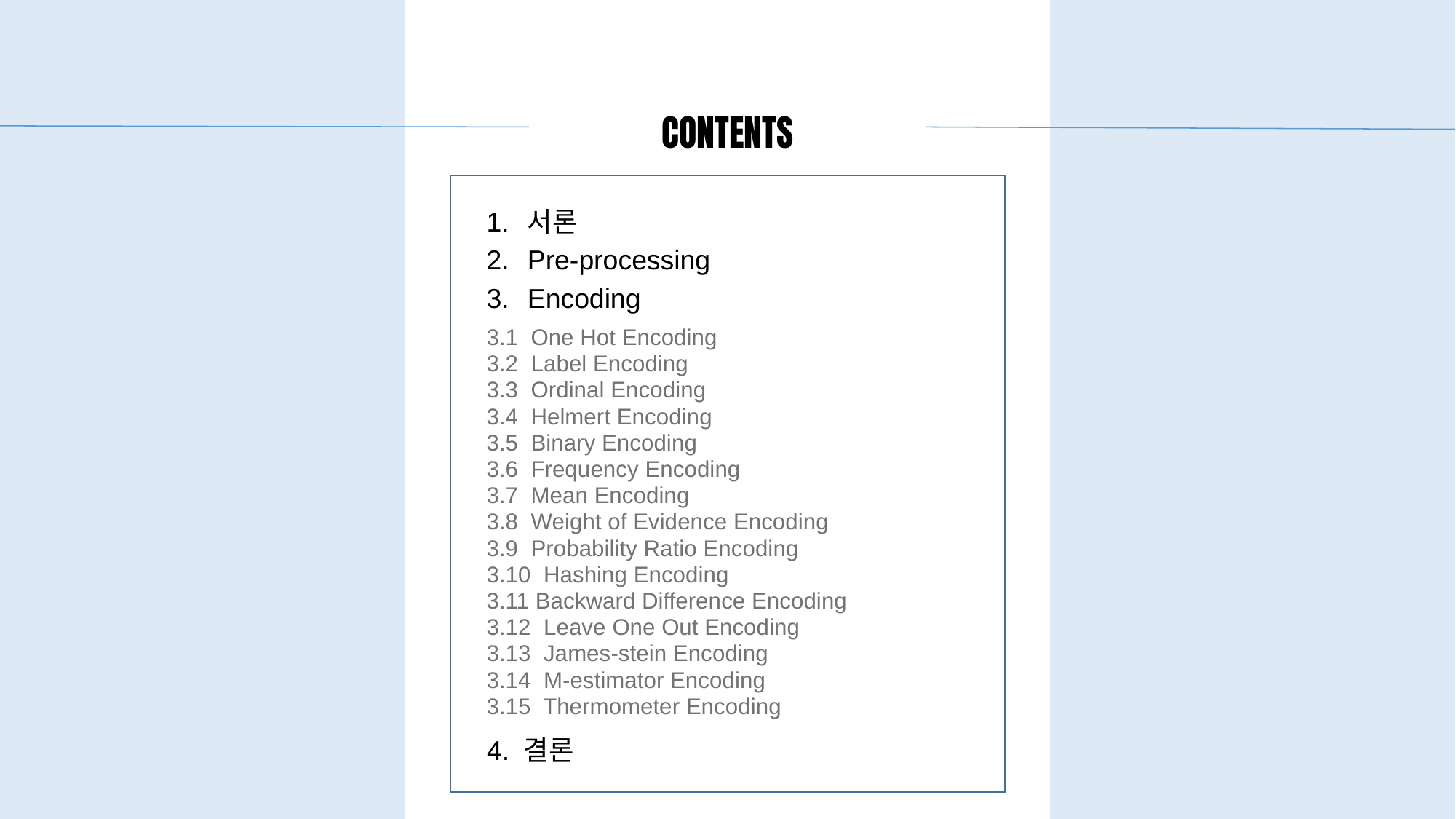

CONTENTS

서론

Pre-processing

Encoding

3.1  One Hot Encoding
3.2  Label Encoding
3.3  Ordinal Encoding
3.4  Helmert Encoding
3.5  Binary Encoding
3.6  Frequency Encoding
3.7  Mean Encoding
3.8  Weight of Evidence Encoding
3.9  Probability Ratio Encoding
3.10  Hashing Encoding
3.11 Backward Difference Encoding
3.12  Leave One Out Encoding
3.13  James-stein Encoding
3.14  M-estimator Encoding
3.15  Thermometer Encoding
4. 결론